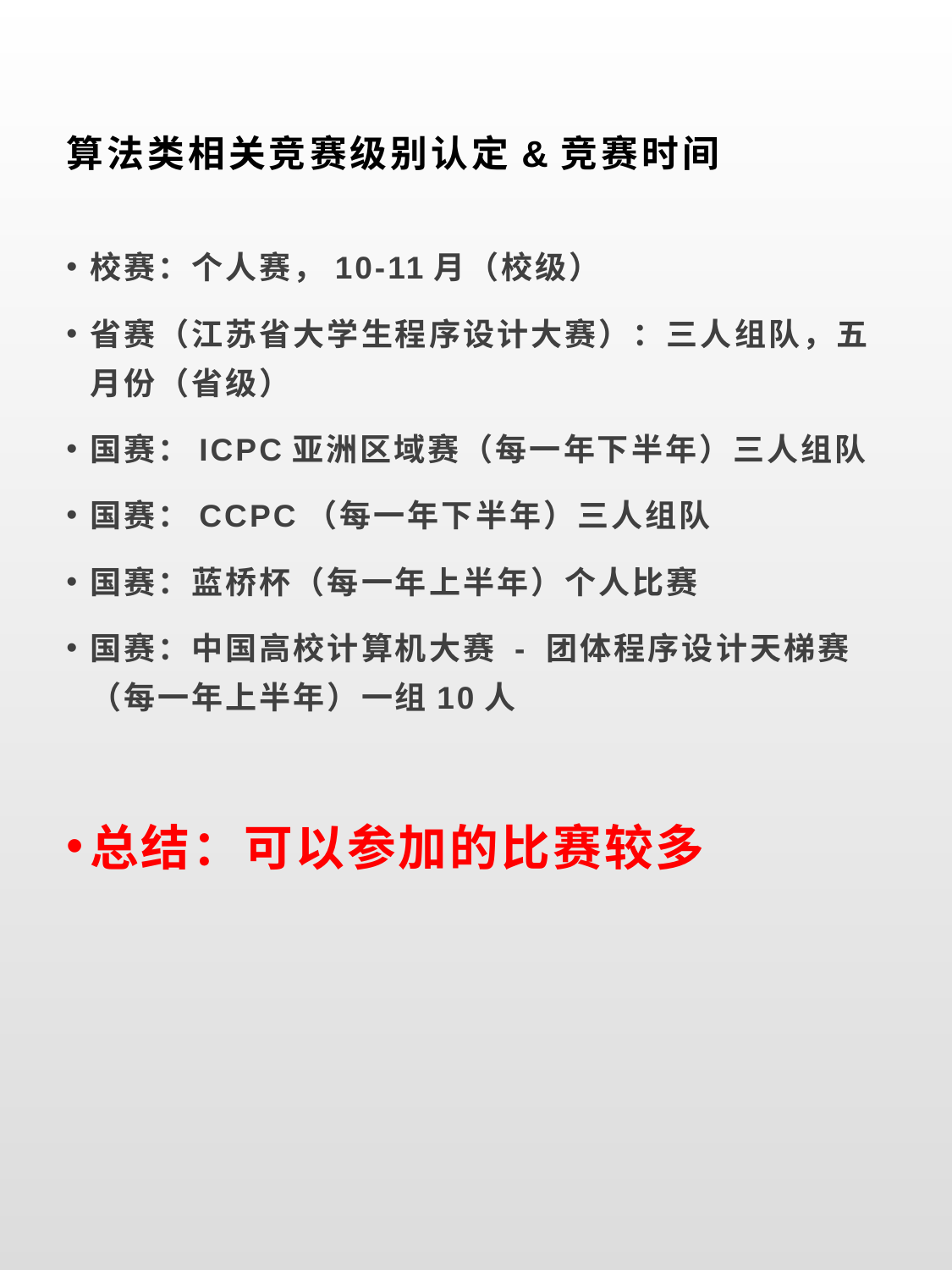

# 算法类相关竞赛级别认定&竞赛时间

校赛：个人赛，10-11月（校级）
省赛（江苏省大学生程序设计大赛）：三人组队，五月份（省级）
国赛：ICPC亚洲区域赛（每一年下半年）三人组队
国赛：CCPC（每一年下半年）三人组队
国赛：蓝桥杯（每一年上半年）个人比赛
国赛：中国高校计算机大赛 - 团体程序设计天梯赛（每一年上半年）一组10人

总结：可以参加的比赛较多